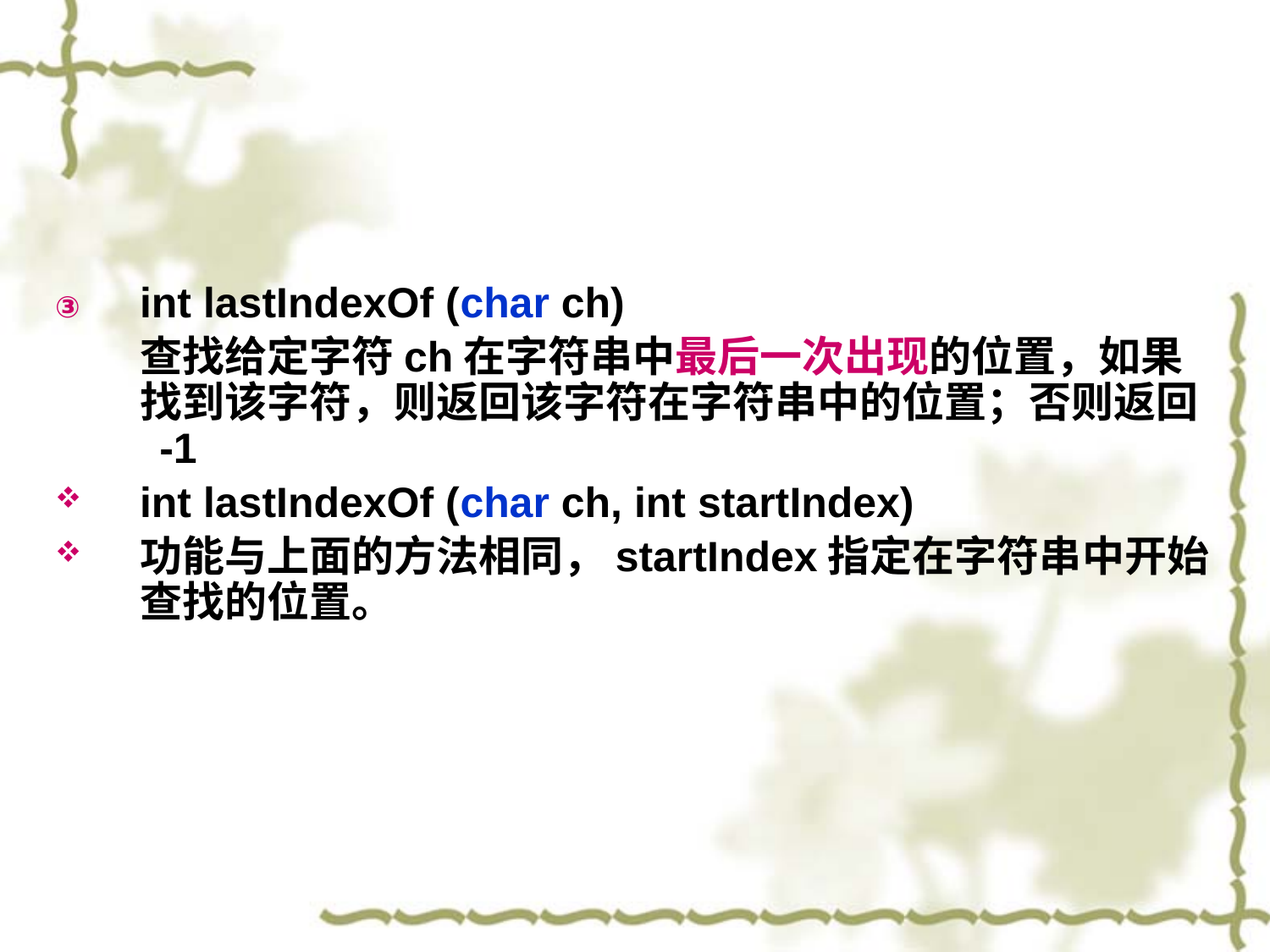

int lastIndexOf (char ch)
	查找给定字符ch在字符串中最后一次出现的位置，如果找到该字符，则返回该字符在字符串中的位置；否则返回 -1
int lastIndexOf (char ch, int startIndex)
功能与上面的方法相同，startIndex指定在字符串中开始查找的位置。